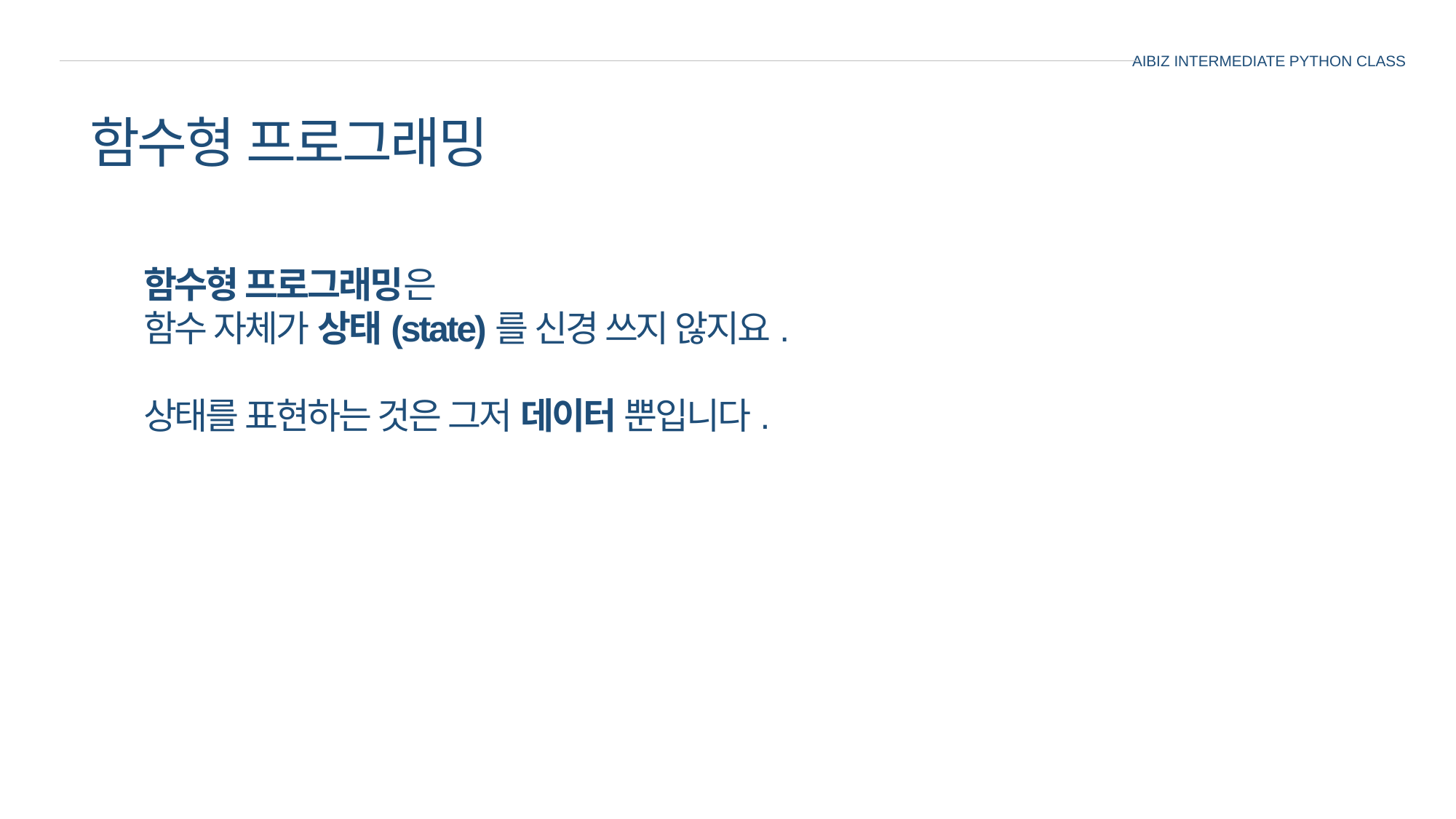

AIBIZ INTERMEDIATE PYTHON CLASS
함수형 프로그래밍
함수형 프로그래밍은
함수 자체가 상태(state)를 신경 쓰지 않지요.

상태를 표현하는 것은 그저 데이터 뿐입니다.